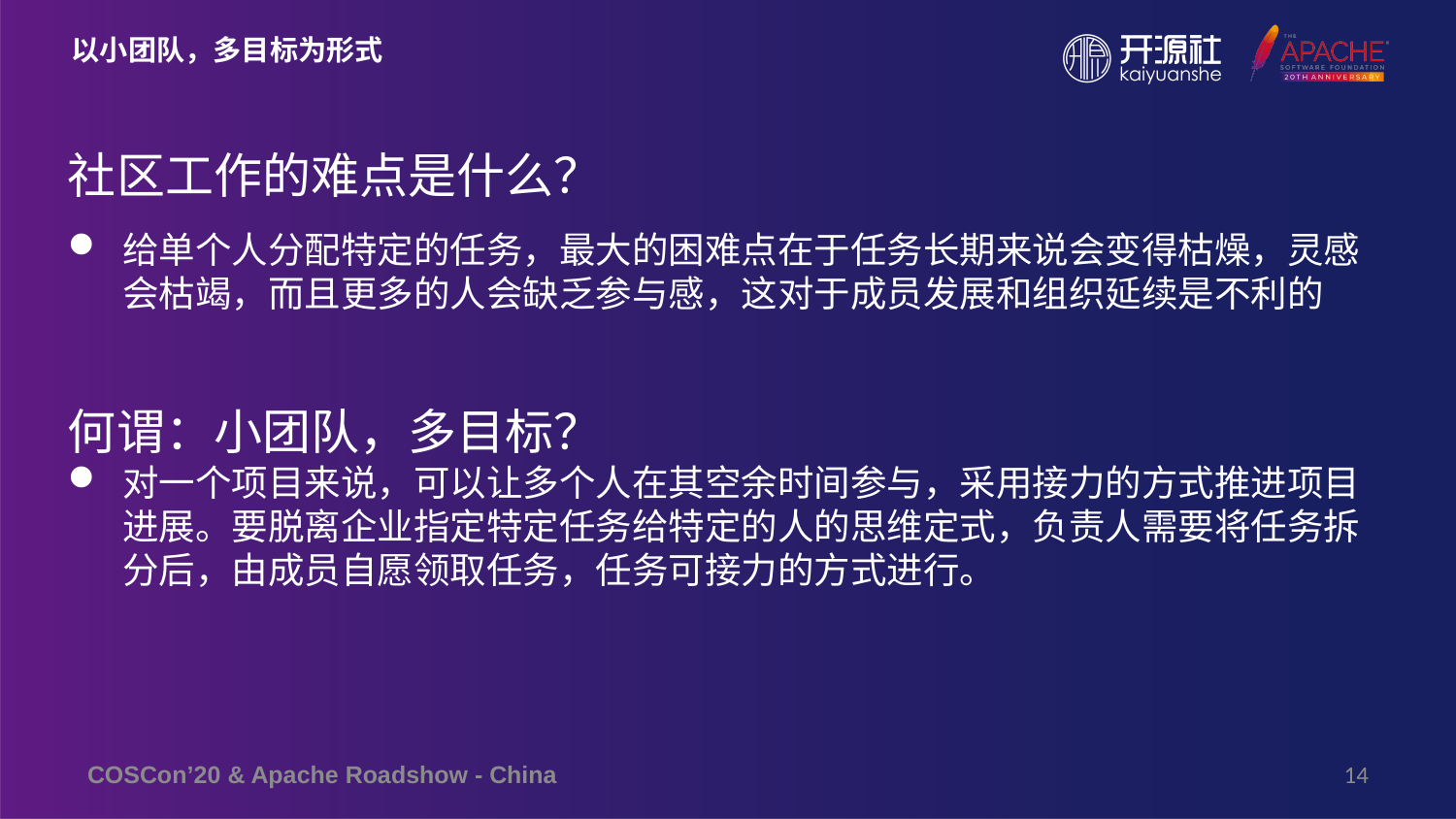

# 以小团队，多目标为形式
社区工作的难点是什么？

给单个人分配特定的任务，最大的困难点在于任务长期来说会变得枯燥，灵感会枯竭，而且更多的人会缺乏参与感，这对于成员发展和组织延续是不利的

何谓：小团队，多目标？
对一个项目来说，可以让多个人在其空余时间参与，采用接力的方式推进项目进展。要脱离企业指定特定任务给特定的人的思维定式，负责人需要将任务拆分后，由成员自愿领取任务，任务可接力的方式进行。

14